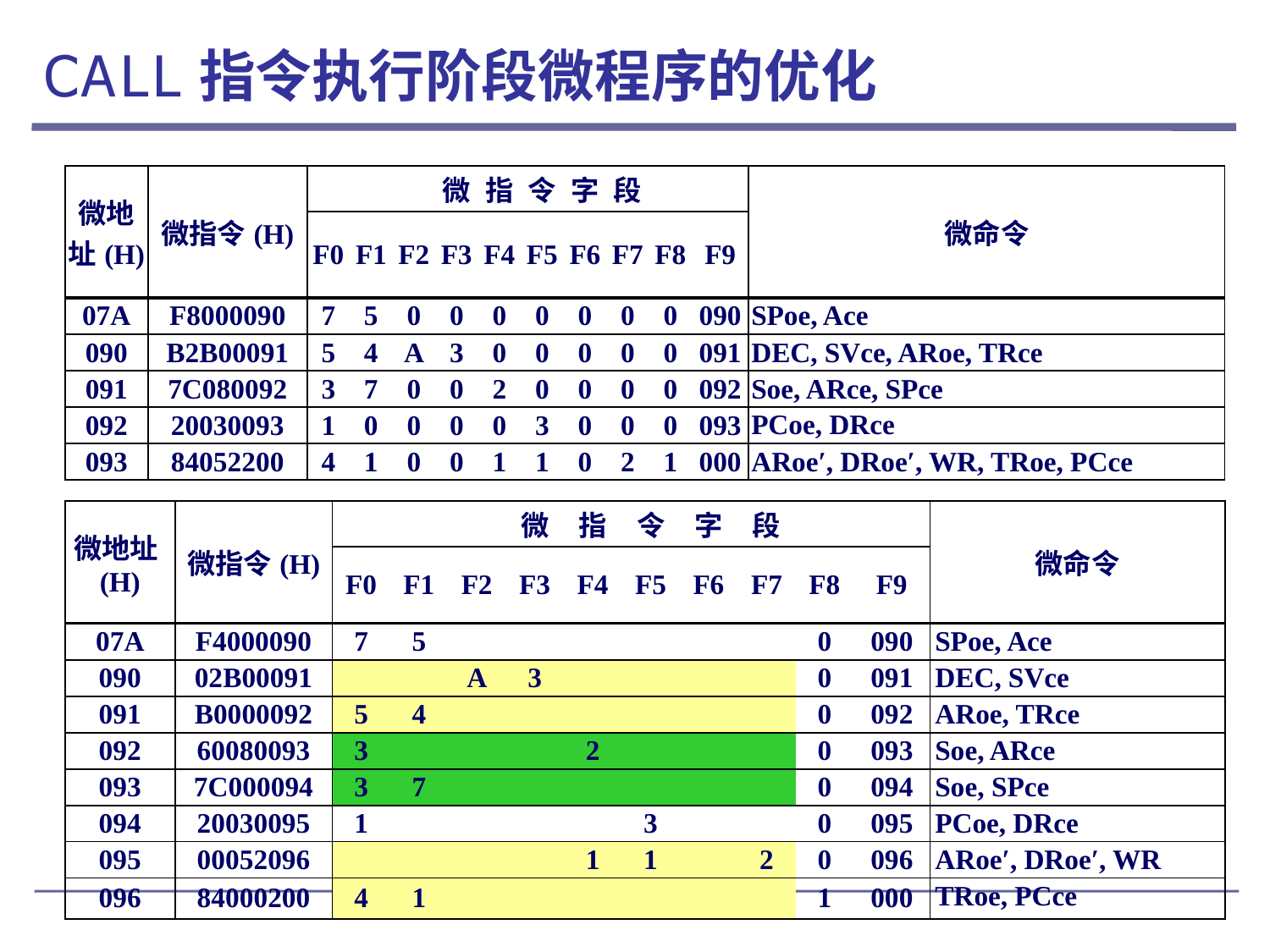

# CALL指令执行阶段微程序的优化
| 微地址(H) | 微指令(H) |  |  |  | 微 | 指 | 令 | 字 | 段 |  |  | 微命令 |
| --- | --- | --- | --- | --- | --- | --- | --- | --- | --- | --- | --- | --- |
|  |  | F0 | F1 | F2 | F3 | F4 | F5 | F6 | F7 | F8 | F9 |  |
| 07A | F8000090 | 7 | 5 | 0 | 0 | 0 | 0 | 0 | 0 | 0 | 090 | SPoe, Ace |
| 090 | B2B00091 | 5 | 4 | A | 3 | 0 | 0 | 0 | 0 | 0 | 091 | DEC, SVce, ARoe, TRce |
| 091 | 7C080092 | 3 | 7 | 0 | 0 | 2 | 0 | 0 | 0 | 0 | 092 | Soe, ARce, SPce |
| 092 | 20030093 | 1 | 0 | 0 | 0 | 0 | 3 | 0 | 0 | 0 | 093 | PCoe, DRce |
| 093 | 84052200 | 4 | 1 | 0 | 0 | 1 | 1 | 0 | 2 | 1 | 000 | ARoe′, DRoe′, WR, TRoe, PCce |
| 微地址(H) | 微指令(H) |  |  |  | 微 | 指 | 令 | 字 | 段 |  |  | 微命令 |
| --- | --- | --- | --- | --- | --- | --- | --- | --- | --- | --- | --- | --- |
|  |  | F0 | F1 | F2 | F3 | F4 | F5 | F6 | F7 | F8 | F9 |  |
| 07A | F4000090 | 7 | 5 |  |  |  |  |  |  | 0 | 090 | SPoe, Ace |
| 090 | 02B00091 |  |  | A | 3 |  |  |  |  | 0 | 091 | DEC, SVce |
| 091 | B0000092 | 5 | 4 |  |  |  |  |  |  | 0 | 092 | ARoe, TRce |
| 092 | 60080093 | 3 |  |  |  | 2 |  |  |  | 0 | 093 | Soe, ARce |
| 093 | 7C000094 | 3 | 7 |  |  |  |  |  |  | 0 | 094 | Soe, SPce |
| 094 | 20030095 | 1 |  |  |  |  | 3 |  |  | 0 | 095 | PCoe, DRce |
| 095 | 00052096 |  |  |  |  | 1 | 1 |  | 2 | 0 | 096 | ARoe′, DRoe′, WR |
| 096 | 84000200 | 4 | 1 |  |  |  |  |  |  | 1 | 000 | TRoe, PCce |
44